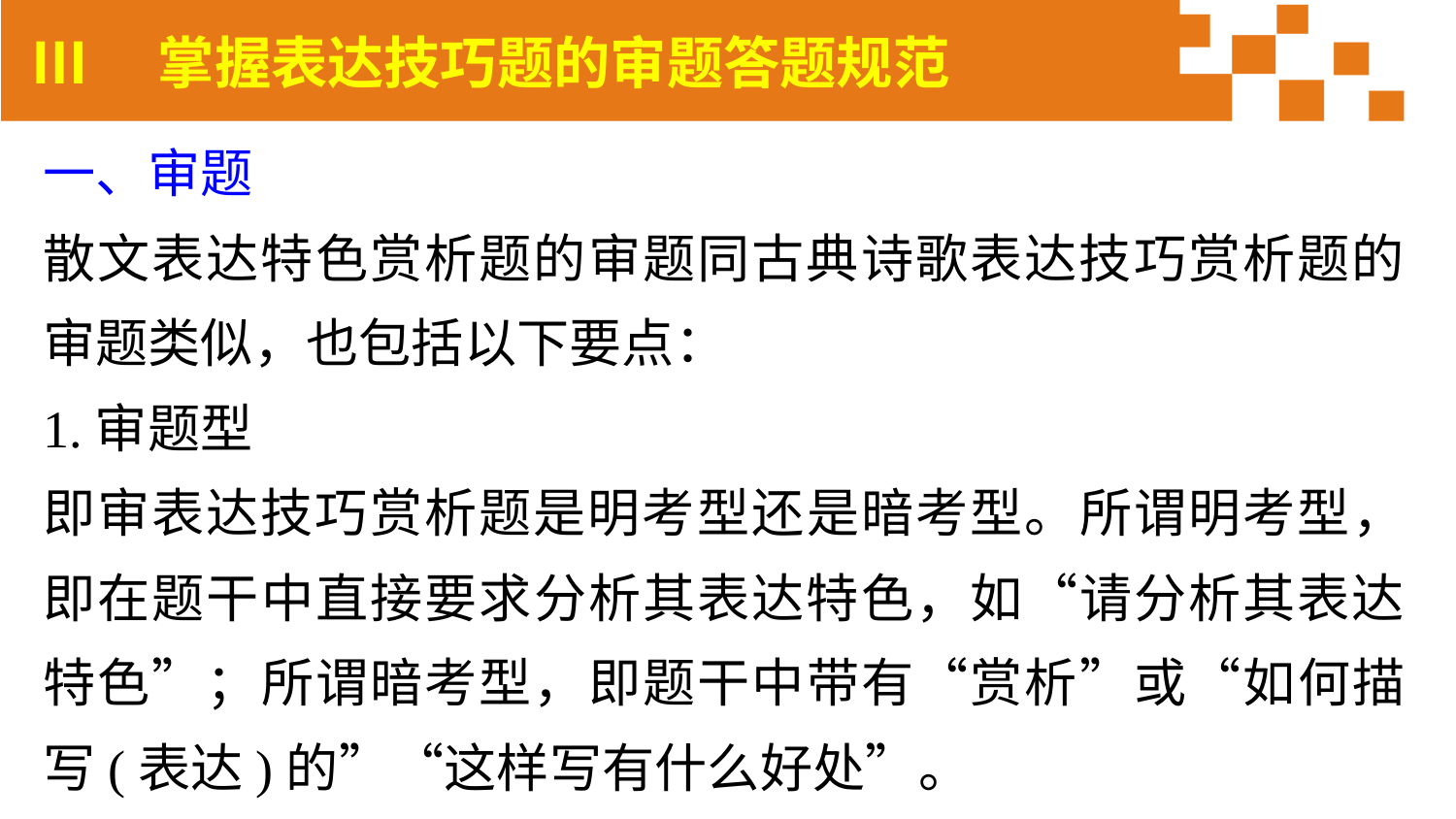

Ⅲ　掌握表达技巧题的审题答题规范
一、审题
散文表达特色赏析题的审题同古典诗歌表达技巧赏析题的审题类似，也包括以下要点：
1.审题型
即审表达技巧赏析题是明考型还是暗考型。所谓明考型，即在题干中直接要求分析其表达特色，如“请分析其表达特色”；所谓暗考型，即题干中带有“赏析”或“如何描写(表达)的”“这样写有什么好处”。